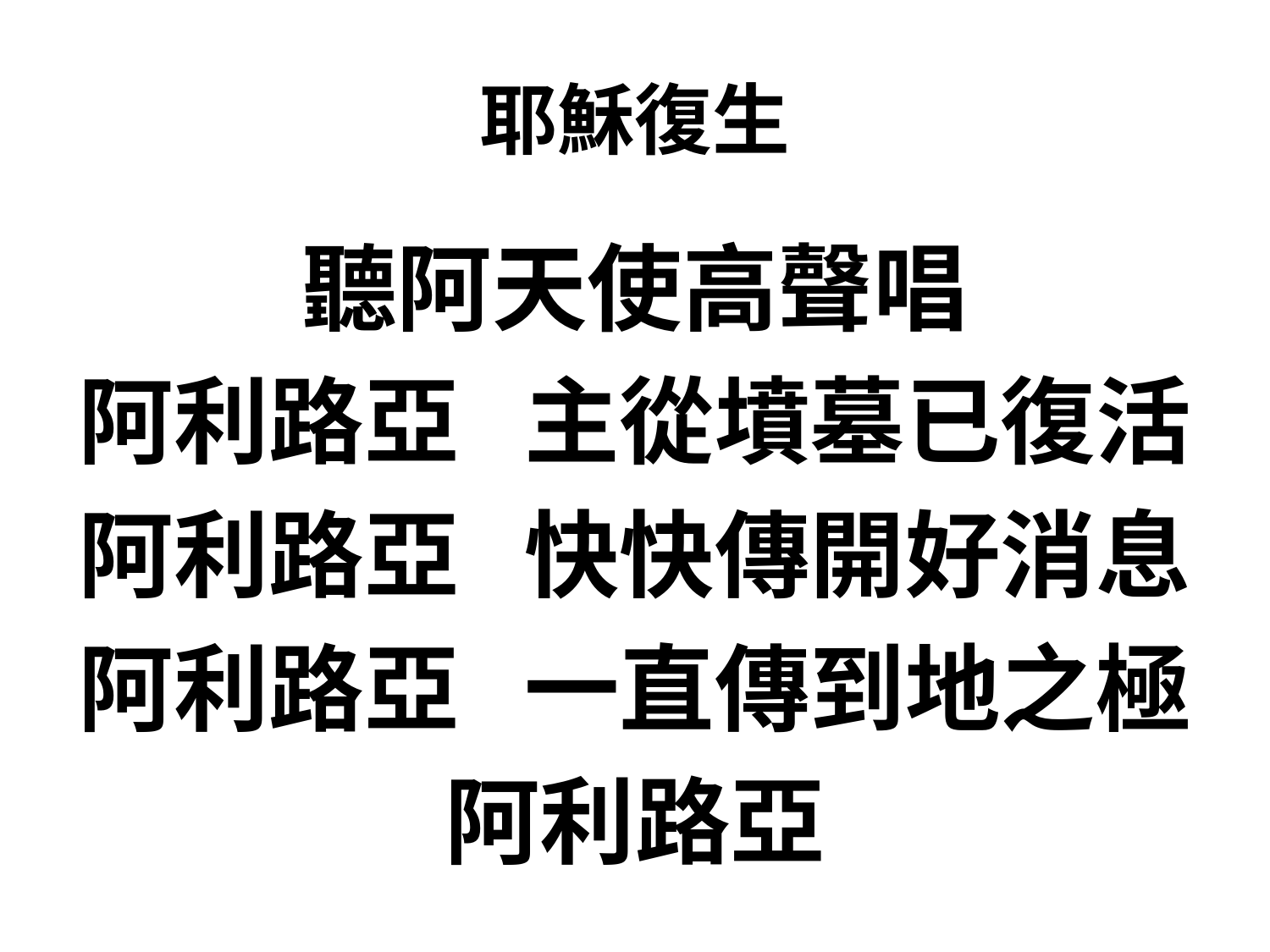

# 耶穌復生
聽阿天使高聲唱
阿利路亞   主從墳墓已復活
阿利路亞   快快傳開好消息
阿利路亞   一直傳到地之極
阿利路亞